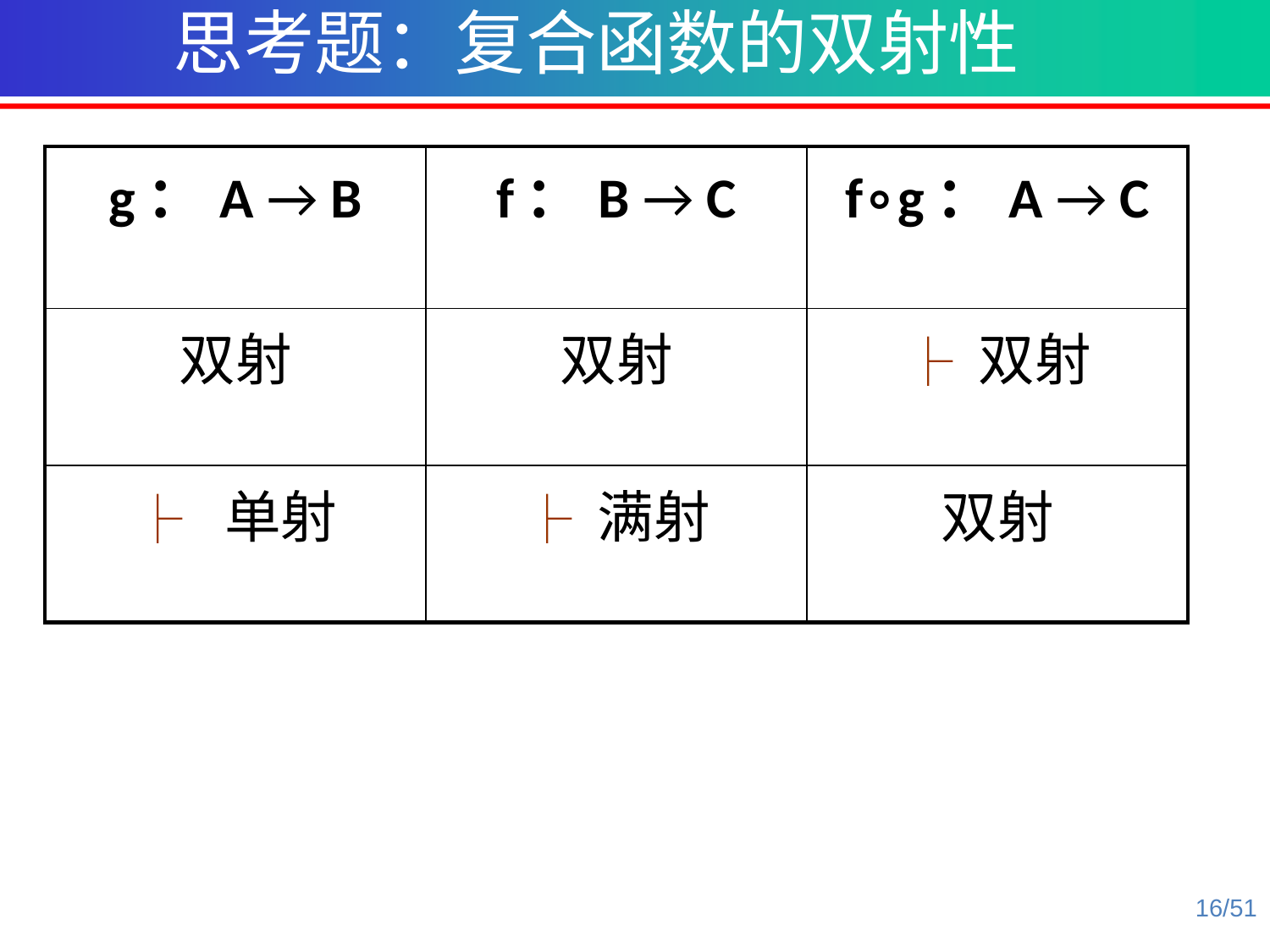

思考题：复合函数的双射性
| g：A → B | f：B → C | f∘g：A → C |
| --- | --- | --- |
| 双射 | 双射 | ├ 双射 |
| ├ 单射 | ├ 满射 | 双射 |
16/51